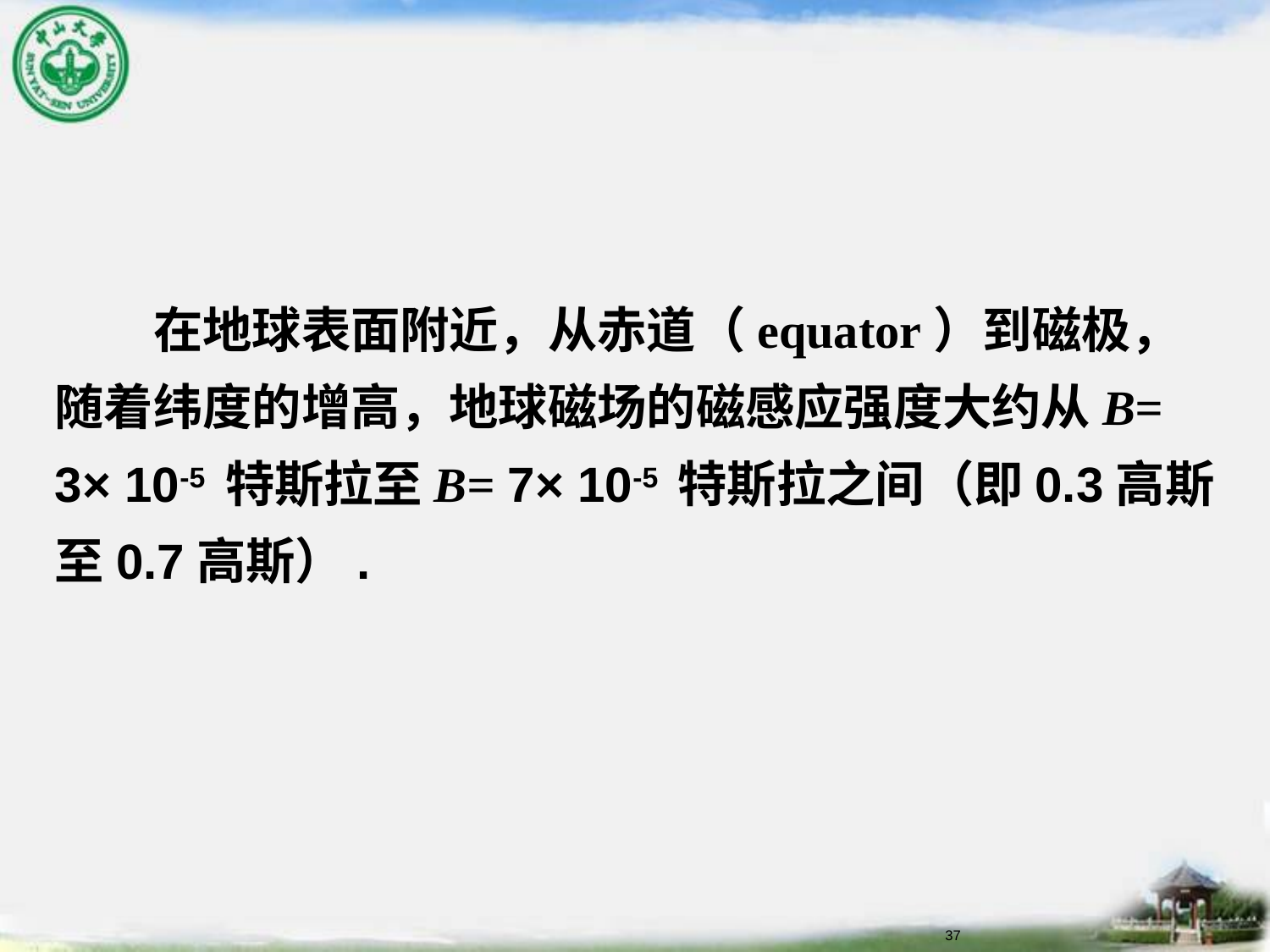

在地球表面附近，从赤道（equator）到磁极，随着纬度的增高，地球磁场的磁感应强度大约从B= 3× 10-5 特斯拉至B= 7× 10-5 特斯拉之间（即0.3高斯至0.7高斯）.

37